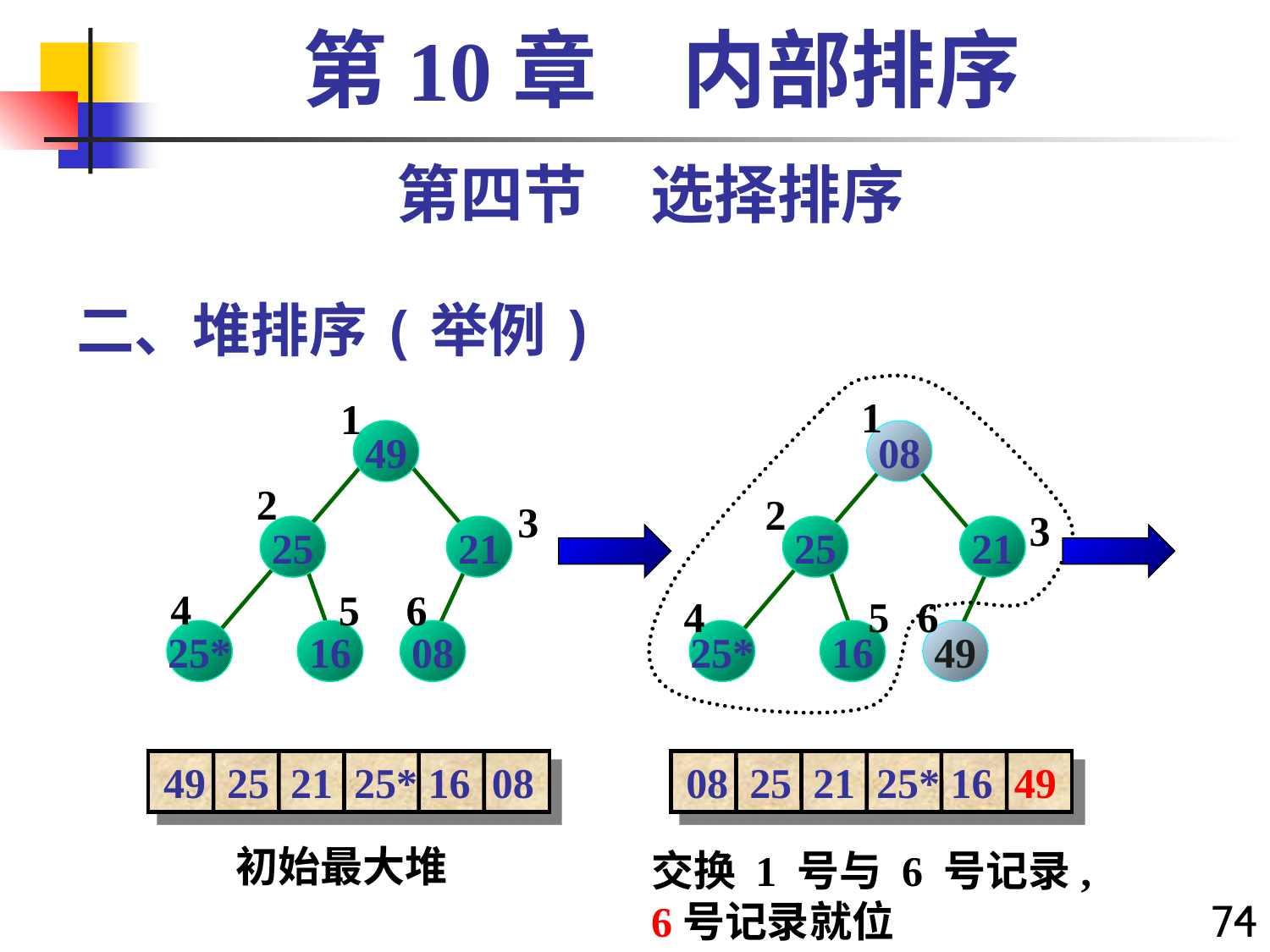

第10章　内部排序
第四节　选择排序
# 二、堆排序(举例)

1
1
49
08

2
2
3
3
25
21
25
21

4
5
6
4
5
6
25*
16
08
25*
16
49
49  25  21  25* 16  08

08  25  21  25* 16  49

初始最大堆
交换 1 号与 6 号记录,
6号记录就位
74